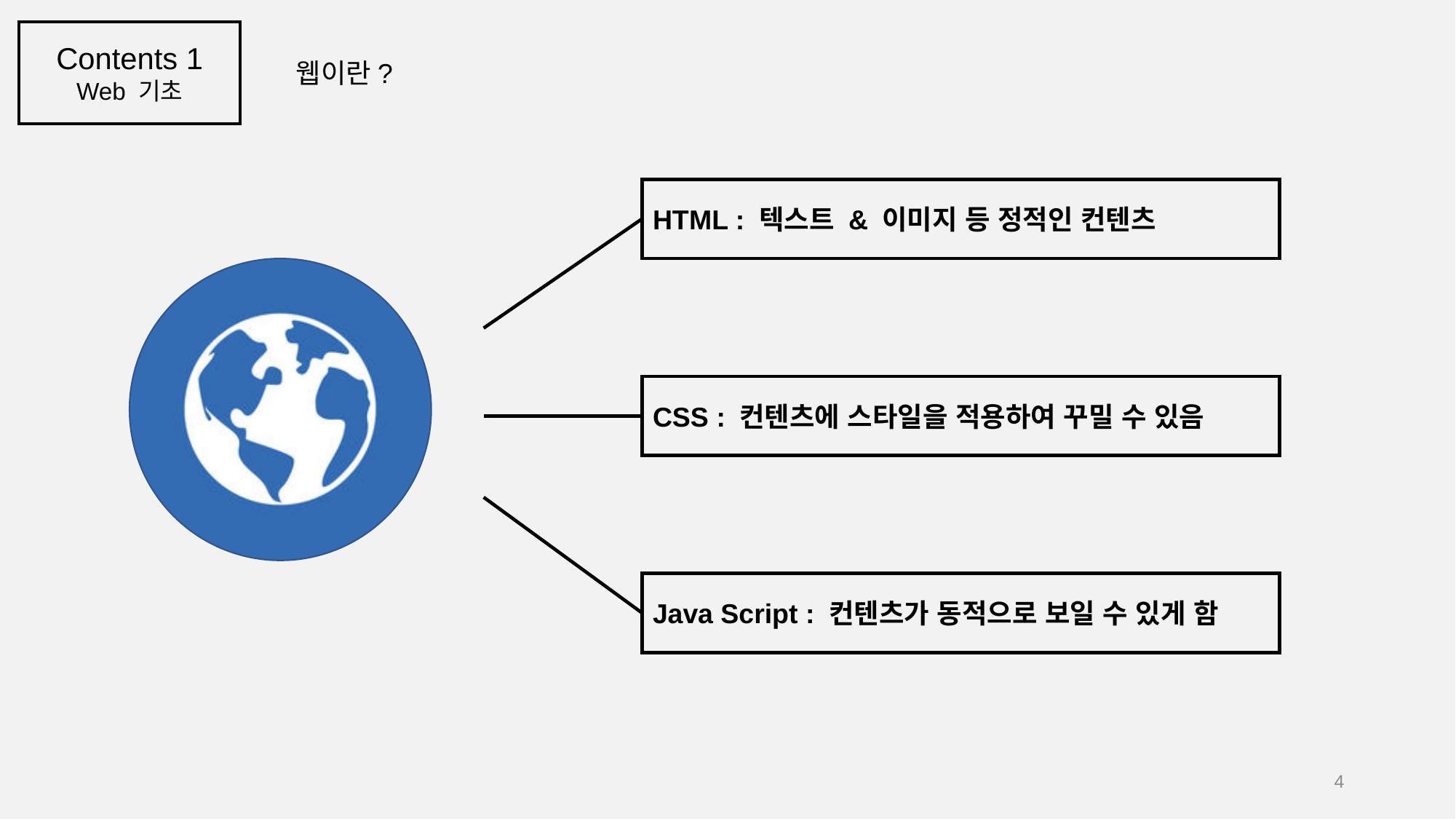

Contents 1
Web 기초
웹이란?
HTML : 텍스트 & 이미지 등 정적인 컨텐츠

CSS : 컨텐츠에 스타일을 적용하여 꾸밀 수 있음
Java Script : 컨텐츠가 동적으로 보일 수 있게 함
4